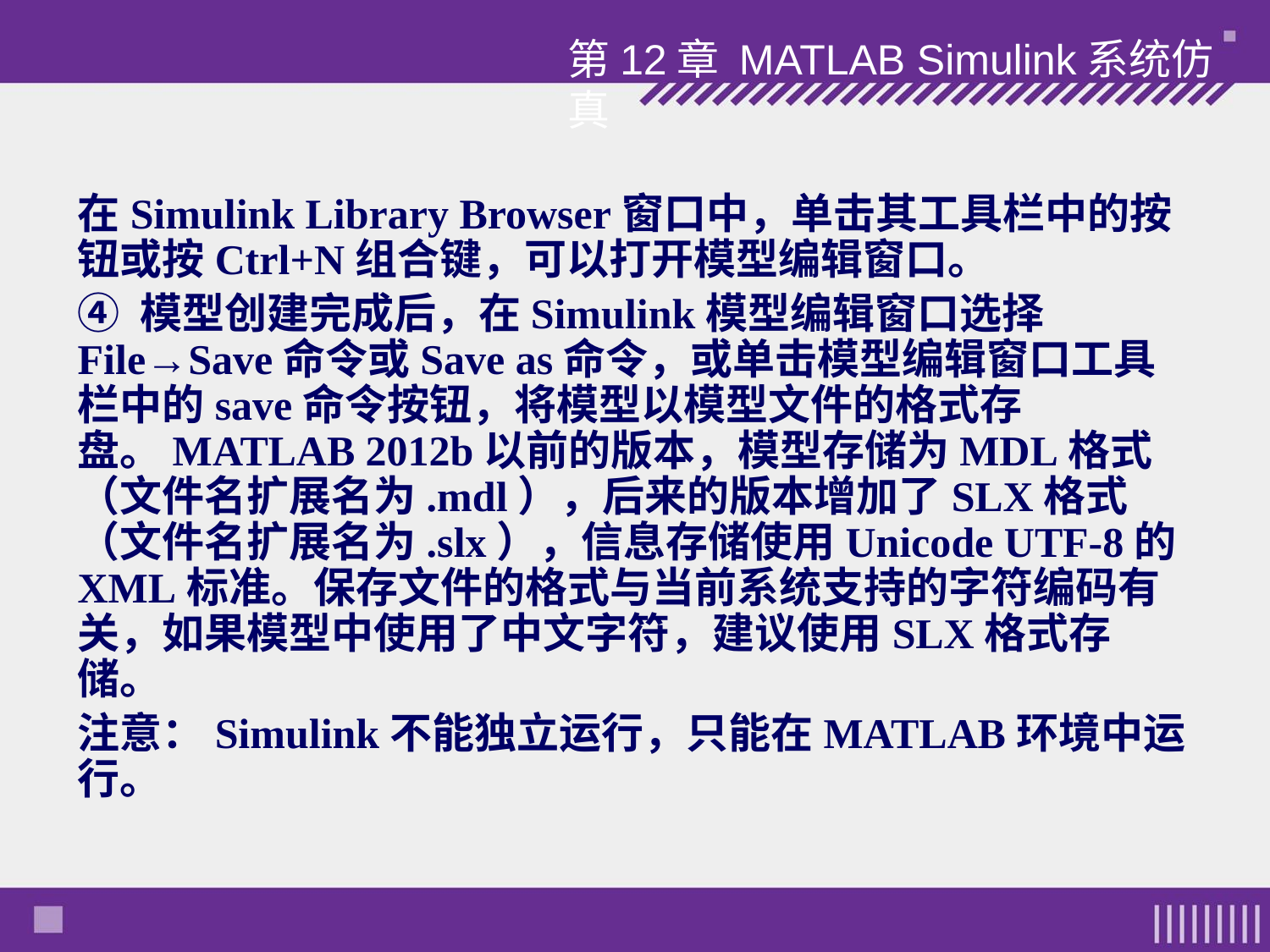

第12章 MATLAB Simulink系统仿真
在Simulink Library Browser窗口中，单击其工具栏中的按钮或按Ctrl+N组合键，可以打开模型编辑窗口。
④ 模型创建完成后，在Simulink模型编辑窗口选择File→Save命令或Save as命令，或单击模型编辑窗口工具栏中的save命令按钮，将模型以模型文件的格式存盘。MATLAB 2012b以前的版本，模型存储为MDL格式（文件名扩展名为.mdl），后来的版本增加了SLX格式（文件名扩展名为.slx），信息存储使用Unicode UTF-8的XML标准。保存文件的格式与当前系统支持的字符编码有关，如果模型中使用了中文字符，建议使用SLX格式存储。
注意：Simulink不能独立运行，只能在MATLAB环境中运行。